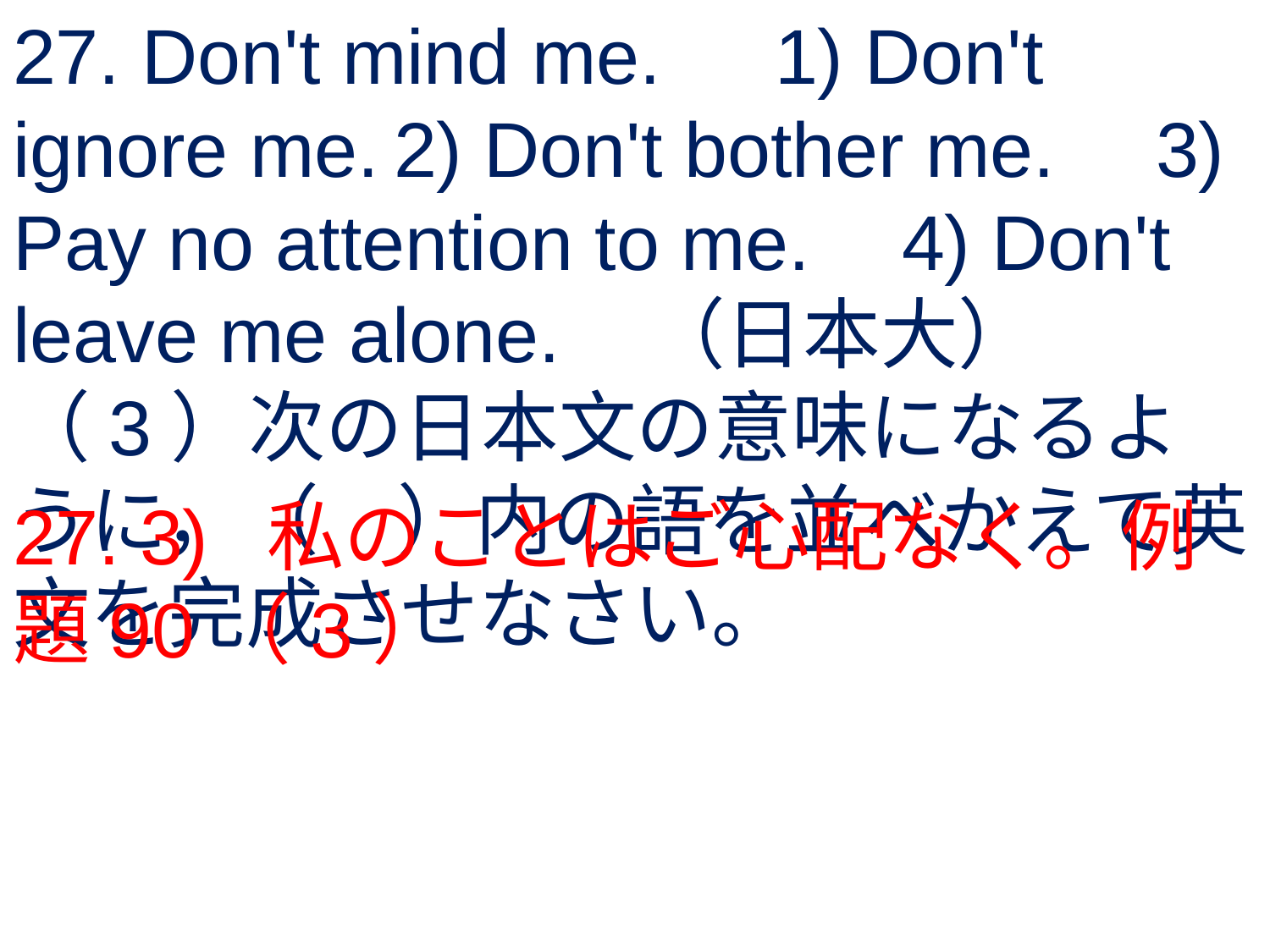

# 27. Don't mind me.	1) Don't ignore me.	2) Don't bother me.	3) Pay no attention to me.	4) Don't leave me alone.	（日本大）（3）次の日本文の意味になるように，（　）内の語を並べかえて英文を完成させなさい。
27.	3) 	私のことはご心配なく。例題90（3）